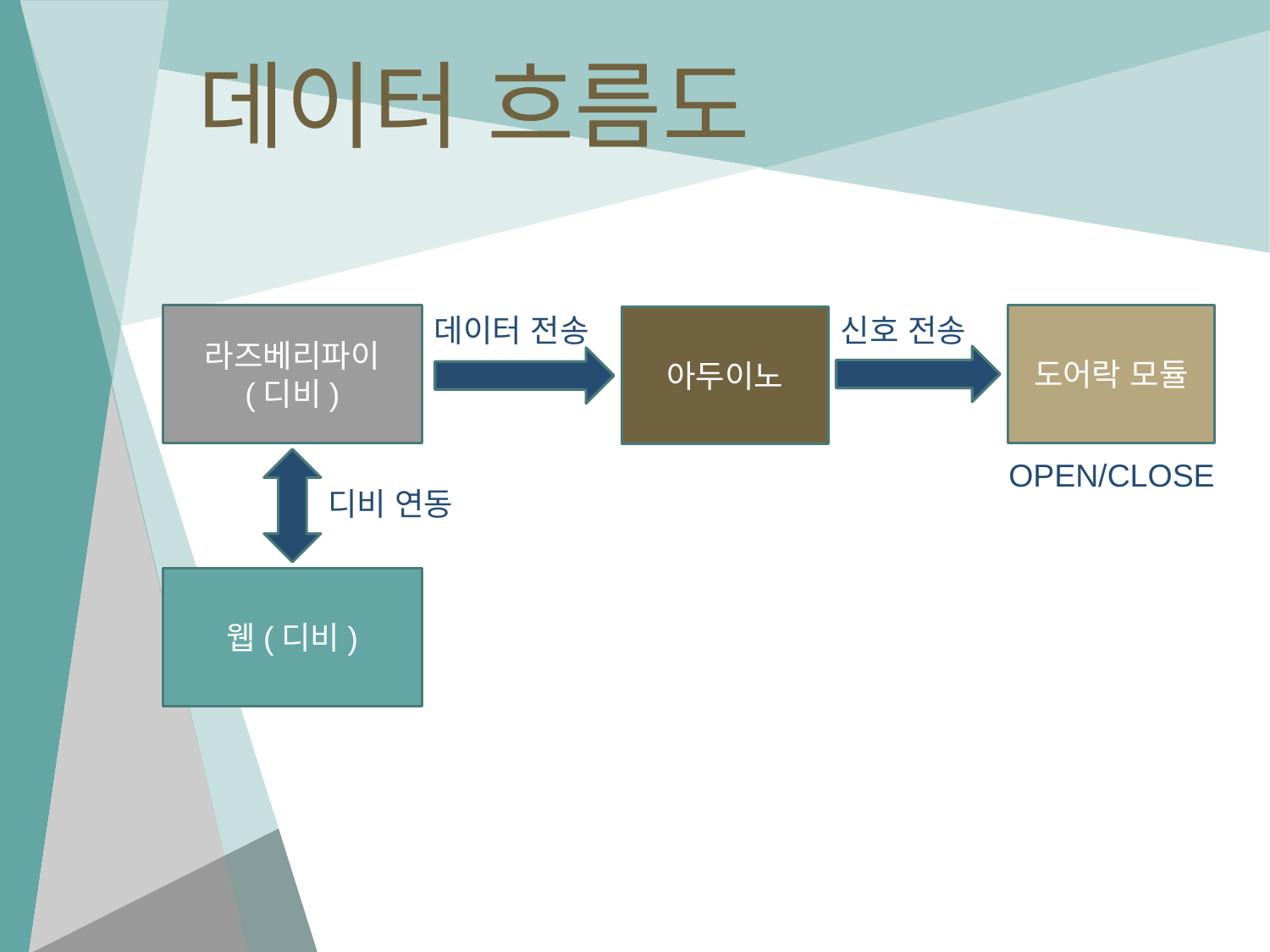

# 데이터 흐름도
데이터 전송
신호 전송
라즈베리파이
(디비)
도어락 모듈
아두이노

OPEN/CLOSE

디비 연동
웹(디비)